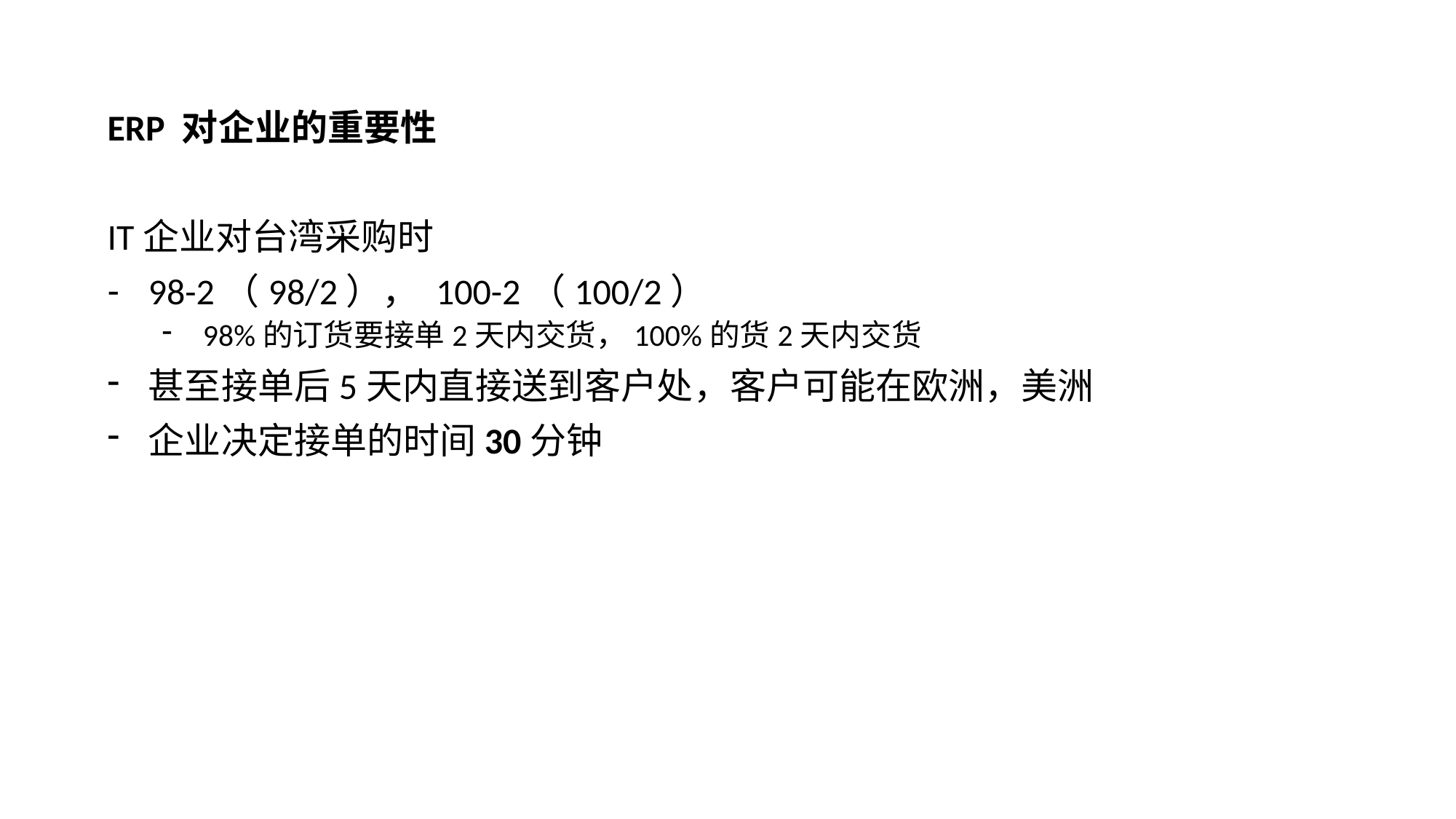

ERP 对企业的重要性

IT企业对台湾采购时
98-2（98/2）， 100-2（100/2）
98%的订货要接单2天内交货，100%的货2天内交货
甚至接单后5天内直接送到客户处，客户可能在欧洲，美洲
企业决定接单的时间30分钟